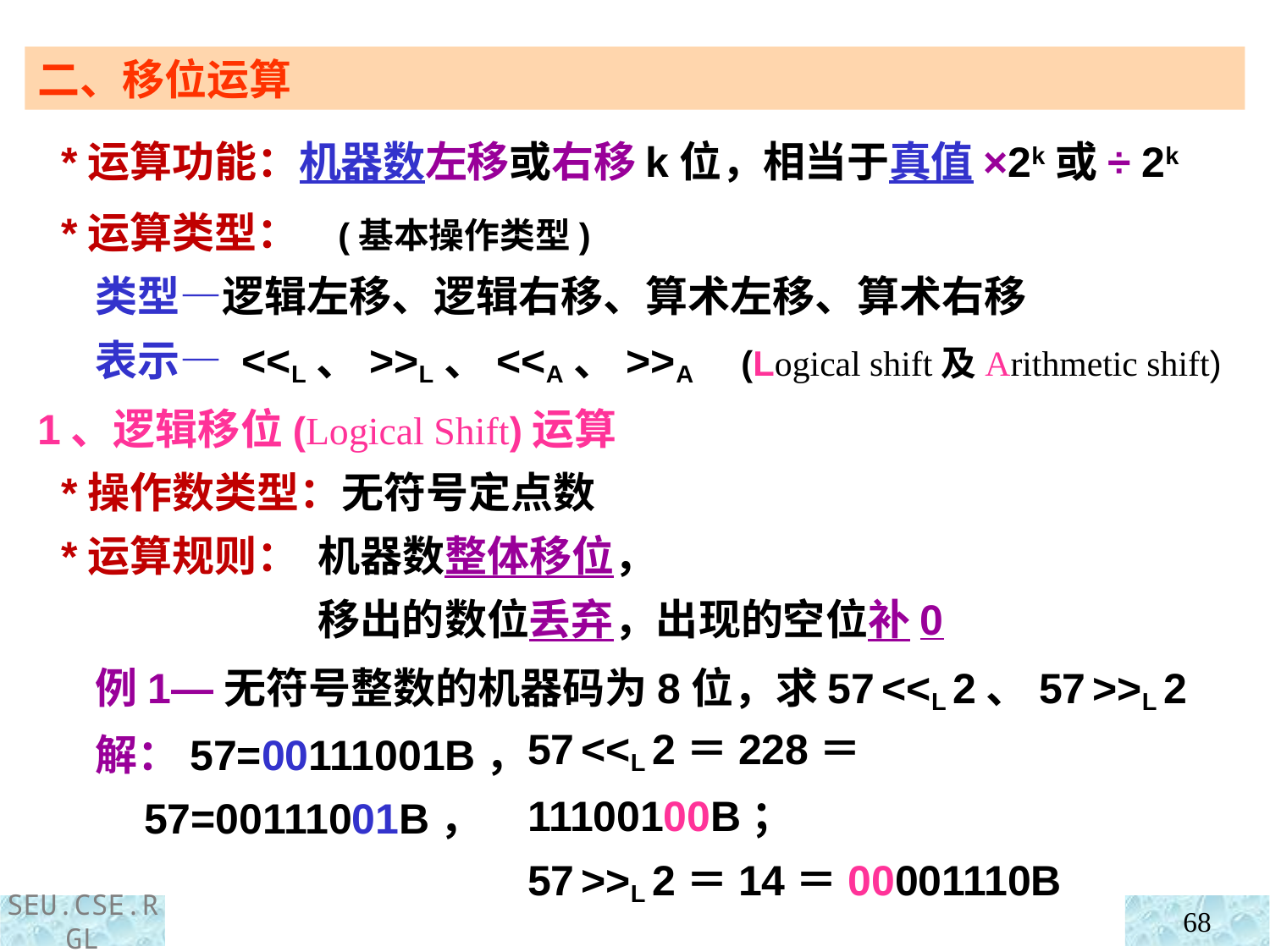

二、移位运算
  *运算功能：机器数左移或右移k位，相当于真值×2k或÷ 2k
  *运算类型：   (基本操作类型)
     类型—逻辑左移、逻辑右移、算术左移、算术右移
     表示— <<L、>>L、<<A、>>A    (Logical shift及Arithmetic shift)
1、逻辑移位(Logical Shift)运算
  *操作数类型：无符号定点数
  *运算规则：
机器数整体移位，
移出的数位丢弃，出现的空位补0
     例1—无符号整数的机器码为8位，求57 <<L 2、57 >>L 2
     解：57=00111001B，
         57=00111001B，
57 <<L 2＝228＝11100100B；
57 >>L 2＝14＝00001110B
68